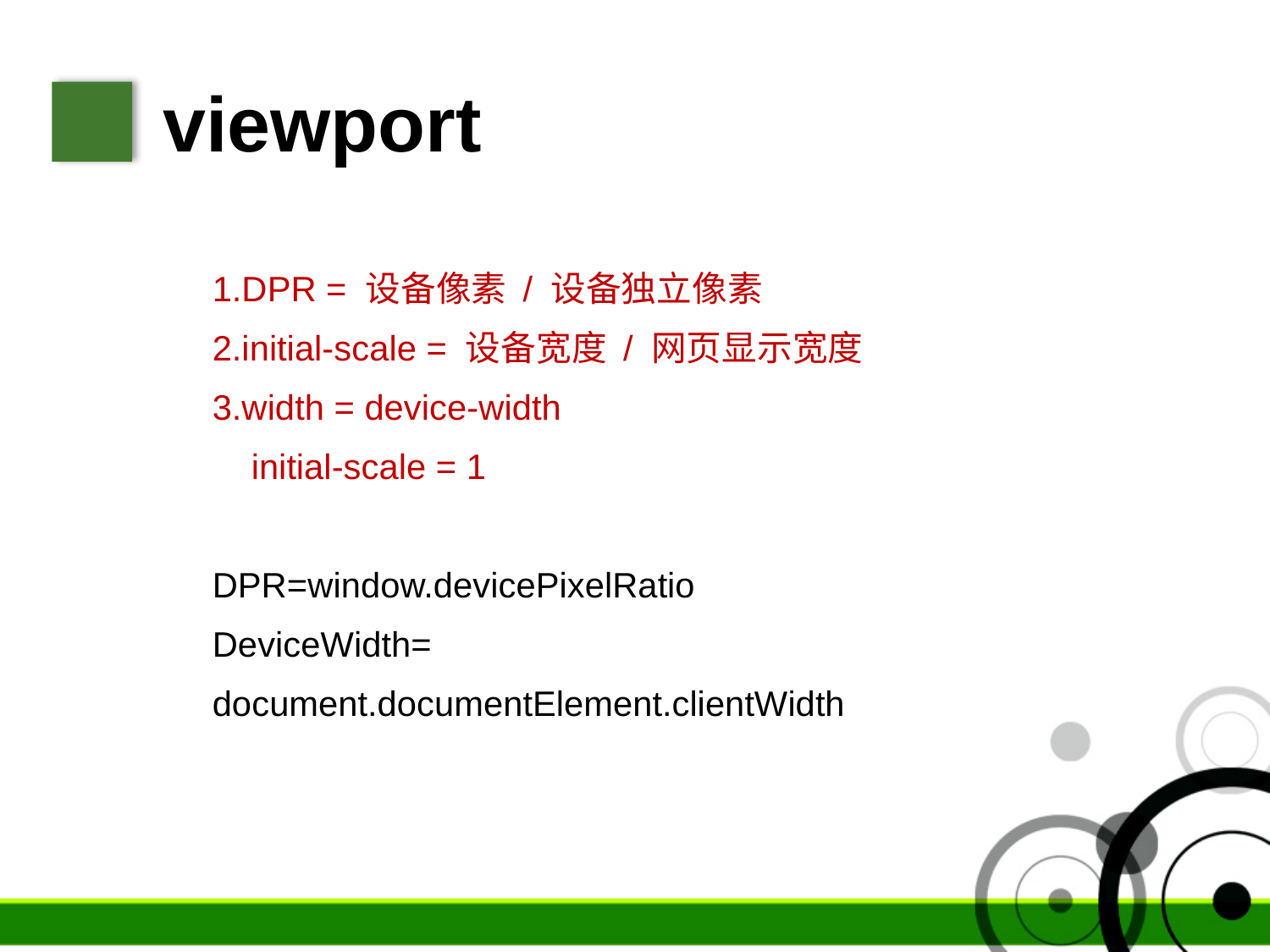

viewport

1.DPR = 设备像素 / 设备独立像素
2.initial-scale = 设备宽度 / 网页显示宽度
3.width = device-width
    initial-scale = 1

DPR=window.devicePixelRatio
DeviceWidth=
document.documentElement.clientWidth